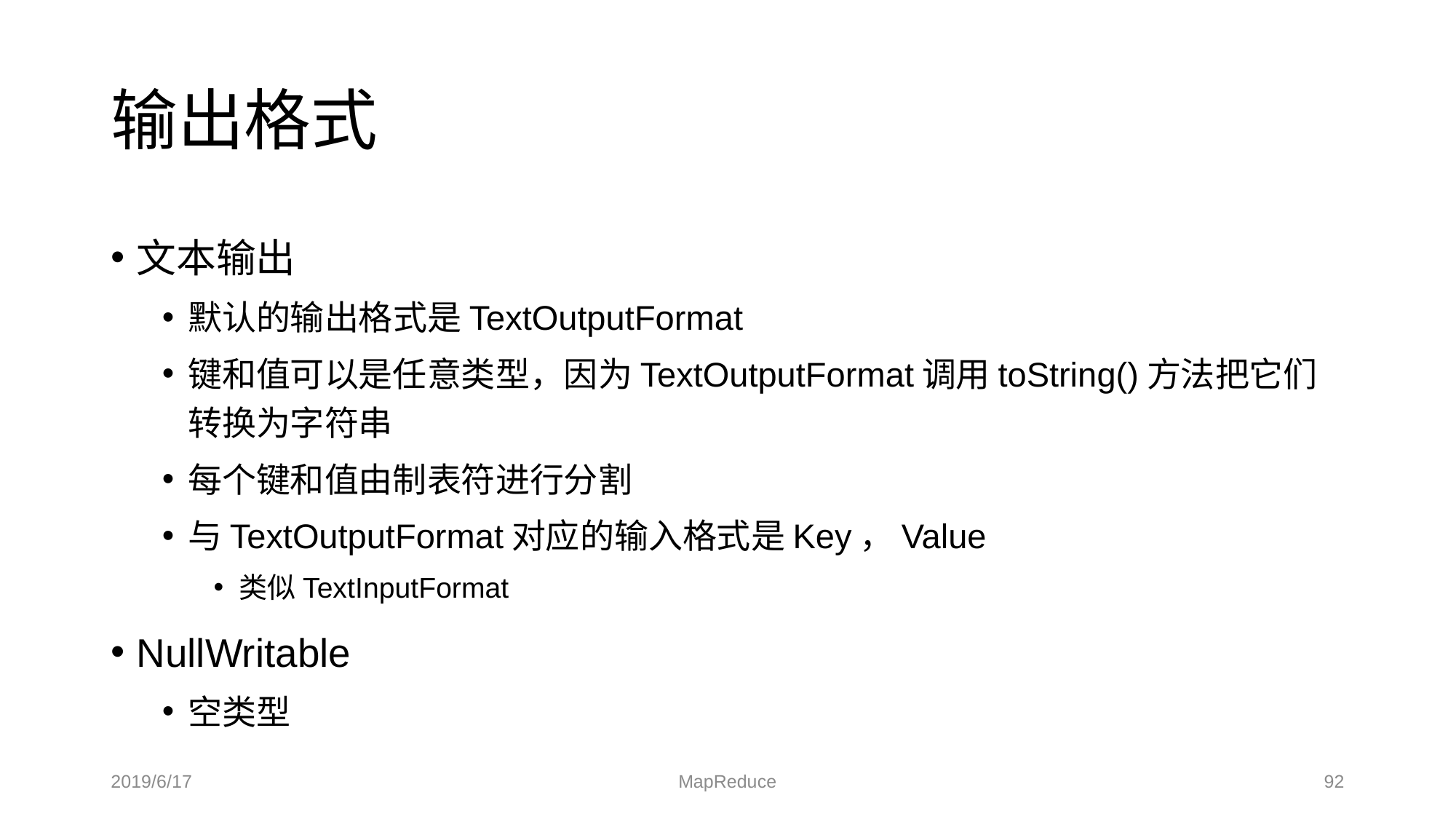

# 输出格式
文本输出
默认的输出格式是TextOutputFormat
键和值可以是任意类型，因为TextOutputFormat调用toString()方法把它们转换为字符串
每个键和值由制表符进行分割
与TextOutputFormat对应的输入格式是Key，Value
类似TextInputFormat
NullWritable
空类型

2019/6/17
MapReduce
92